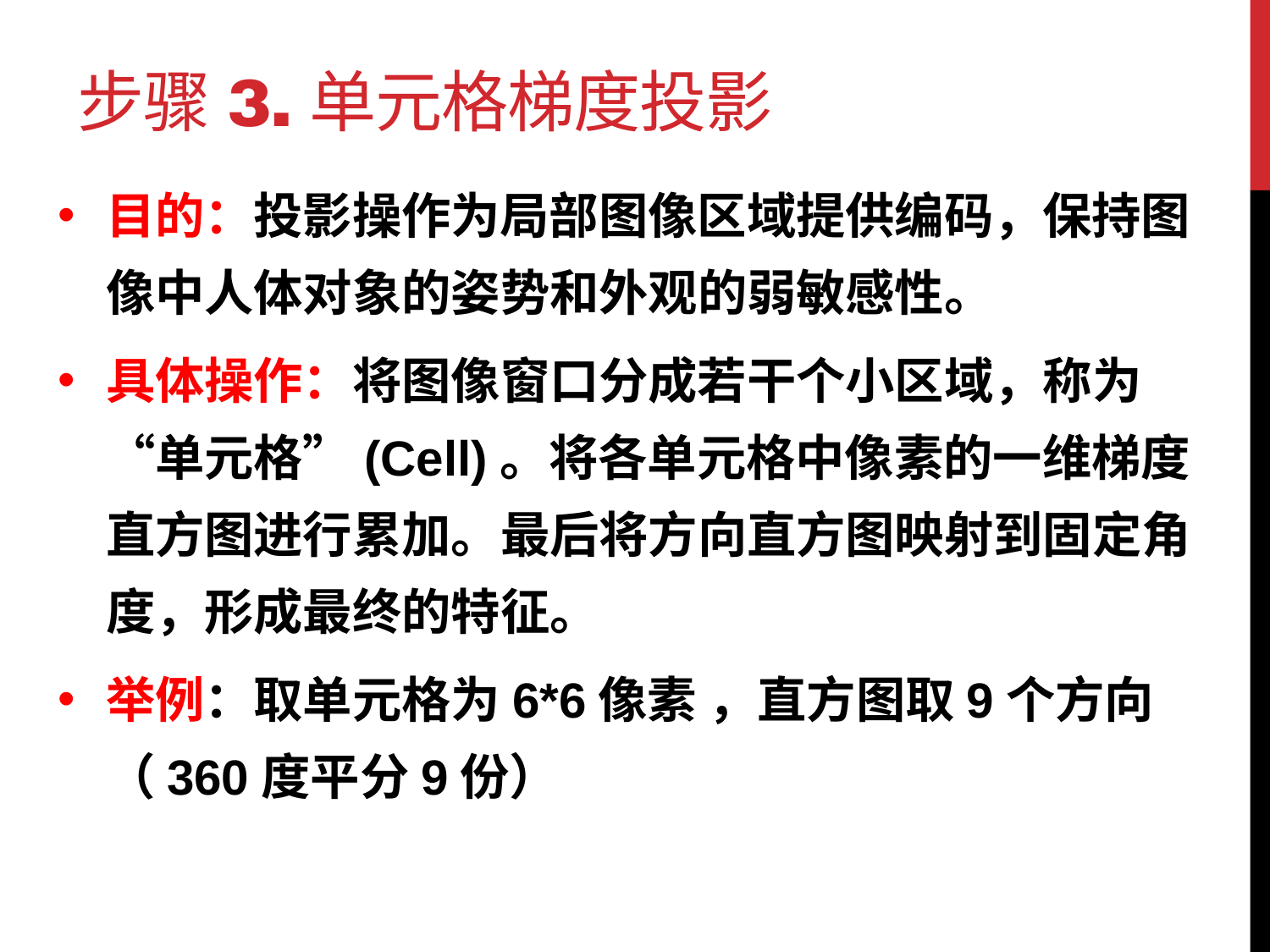

# 步骤3.单元格梯度投影
目的：投影操作为局部图像区域提供编码，保持图像中人体对象的姿势和外观的弱敏感性。
具体操作：将图像窗口分成若干个小区域，称为“单元格”(Cell)。将各单元格中像素的一维梯度直方图进行累加。最后将方向直方图映射到固定角度，形成最终的特征。
举例：取单元格为6*6像素 ，直方图取9个方向（360度平分9份）